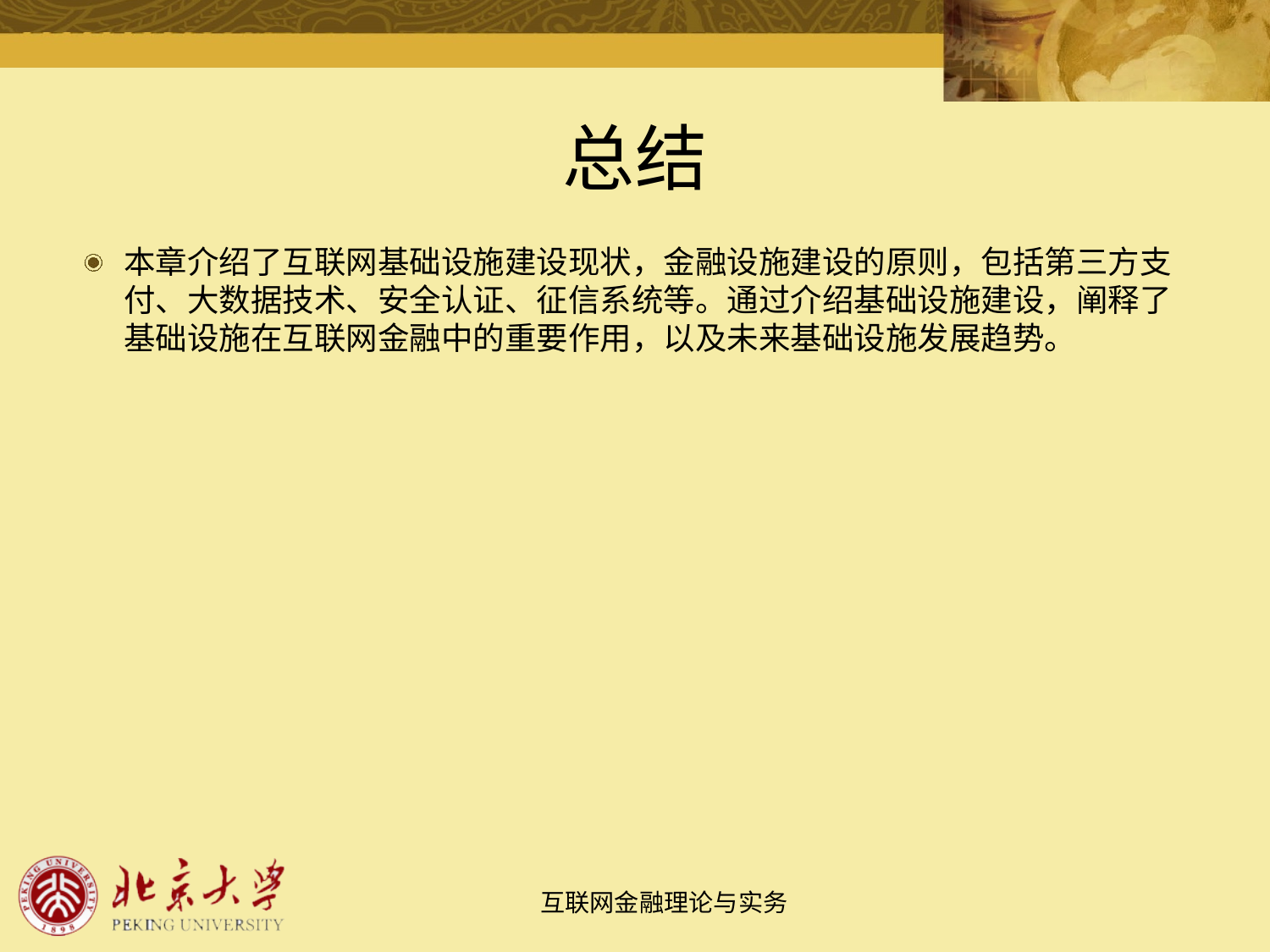

# 总结
本章介绍了互联网基础设施建设现状，金融设施建设的原则，包括第三方支付、大数据技术、安全认证、征信系统等。通过介绍基础设施建设，阐释了基础设施在互联网金融中的重要作用，以及未来基础设施发展趋势。